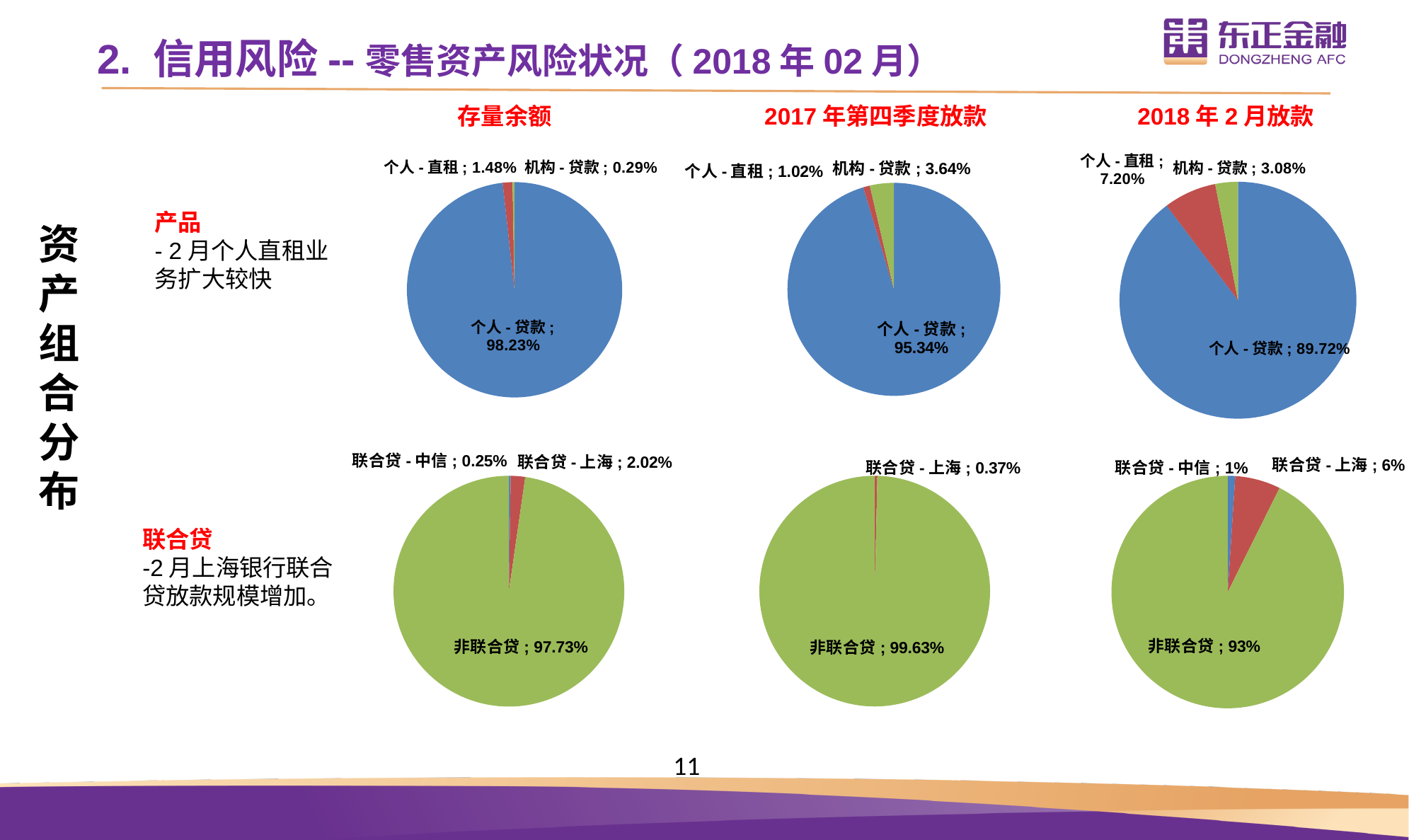

2. 信用风险--零售资产风险状况（2018年02月）
存量余额
2017年第四季度放款
2018年2月放款

### Chart

| Category |  |
|---|---|
| 个人-贷款 | 0.9823171438128966 |
| 个人-直租 | 0.014776269895640633 |
| 机构-贷款 | 0.002906586291459805 |

### Chart

| Category |  |  |
|---|---|---|
| 个人-贷款 | 0.9534375586753332 | 0.9534375586753332 |
| 个人-直租 | 0.01016131294246708 | 0.01016131294246708 |
| 机构-贷款 | 0.03640112838219991 | 0.03640112838219991 |

### Chart

| Category |  |
|---|---|
| 个人-贷款 | 0.8971679718893243 |
| 个人-直租 | 0.07199957204552523 |
| 机构-贷款 | 0.030832456065148076 |

### Chart

| Category |  |
|---|---|
| 联合贷-中信 | 0.002453543003352106 |
| 联合贷-上海 | 0.020244794211119112 |
| 非联合贷 | 0.9773016627855307 |

### Chart

| Category |  |
|---|---|
| 联合贷-中信 | 0.0 |
| 联合贷-上海 | 0.003726374790109922 |
| 非联合贷 | 0.9962736252098906 |

### Chart

| Category |  |
|---|---|
| 联合贷-中信 | 0.010399697365463131 |
| 联合贷-上海 | 0.06325869820590113 |
| 非联合贷 | 0.9263416044286379 |
产品
- 2月个人直租业务扩大较快

资产组合分布
联合贷
-2月上海银行联合贷放款规模增加。